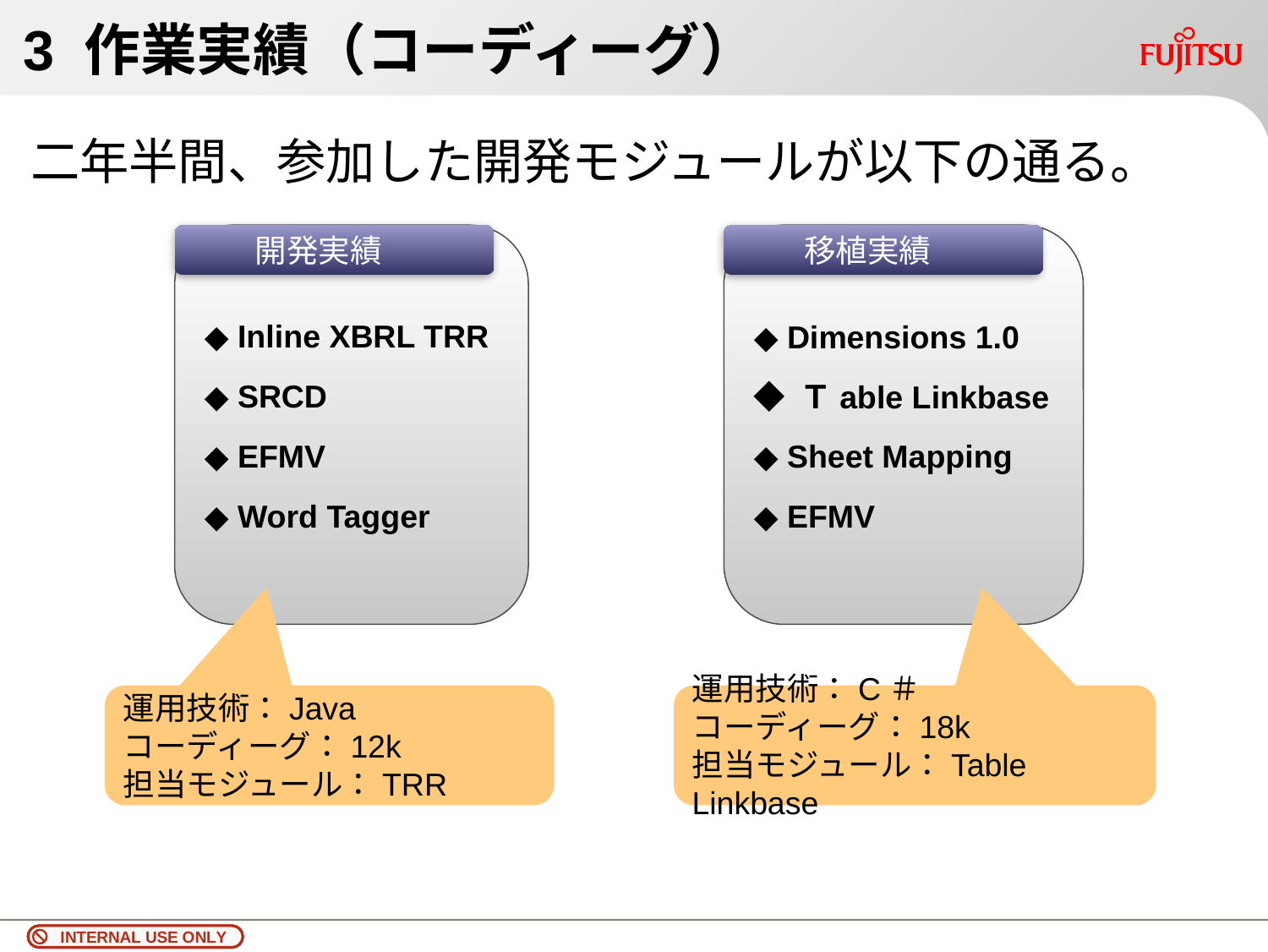

# 3 作業実績（コーディーグ）
二年半間、参加した開発モジュールが以下の通る。
開発実績

◆ Inline XBRL TRR

◆ SRCD

◆ EFMV

◆ Word Tagger

移植実績

◆ Dimensions 1.0

◆ Ｔable Linkbase

◆ Sheet Mapping

◆ EFMV

運用技術：Java
コーディーグ：12k
担当モジュール：TRR
運用技術：C＃
コーディーグ：18k
担当モジュール：Table Linkbase